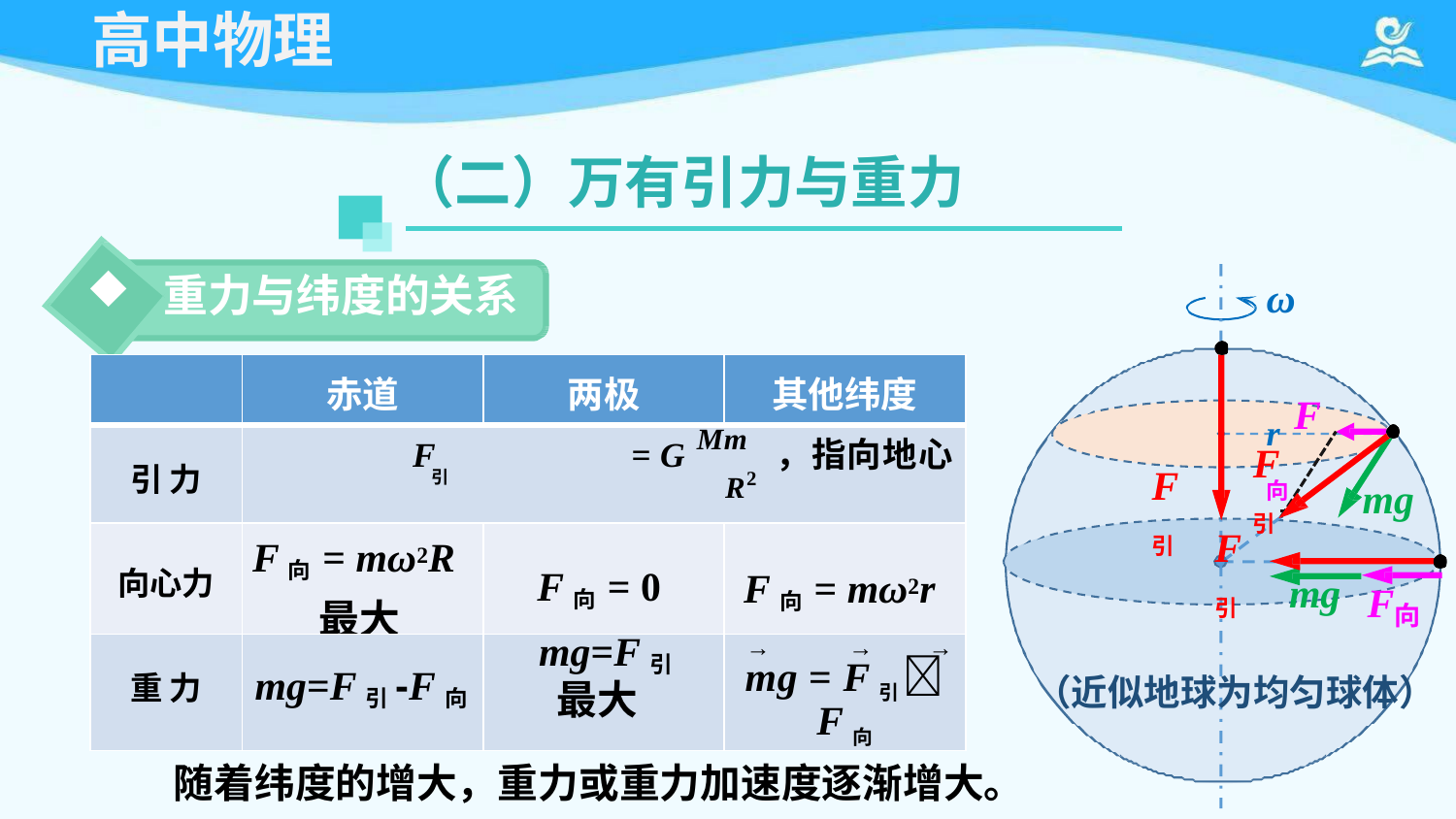

# 高中物理
（二）万有引力与重力

重力与纬度的关系
ω

|  | 赤道 | 两极 | 其他纬度 |
| --- | --- | --- | --- |
| 引 力 | F = G Mm ，指向地心 引 R2 |  |  |
| 向心力 | F向 = mω2R 最大 | F向 = 0 | F向 = mω2r |
| 重 力 | mg=F引-F向 | mg=F引 最大 | → → → mg = F引− F向 |

r F向

F引

F引

mg

F引

mg

F

向

（近似地球为均匀球体）

随着纬度的增大，重力或重力加速度逐渐增大。